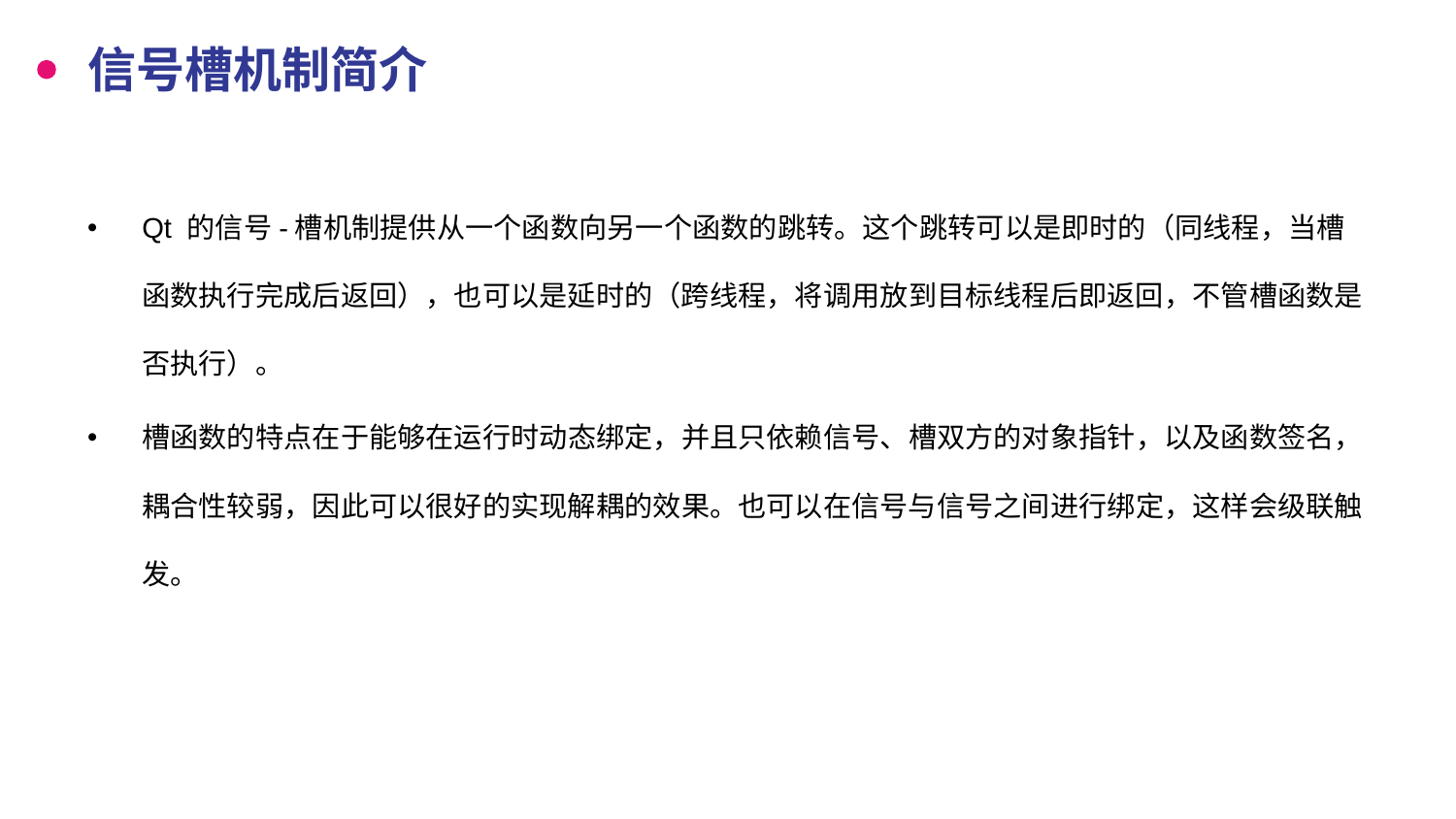

# 信号槽机制简介
Qt 的信号-槽机制提供从一个函数向另一个函数的跳转。这个跳转可以是即时的（同线程，当槽函数执行完成后返回），也可以是延时的（跨线程，将调用放到目标线程后即返回，不管槽函数是否执行）。
槽函数的特点在于能够在运行时动态绑定，并且只依赖信号、槽双方的对象指针，以及函数签名，耦合性较弱，因此可以很好的实现解耦的效果。也可以在信号与信号之间进行绑定，这样会级联触发。